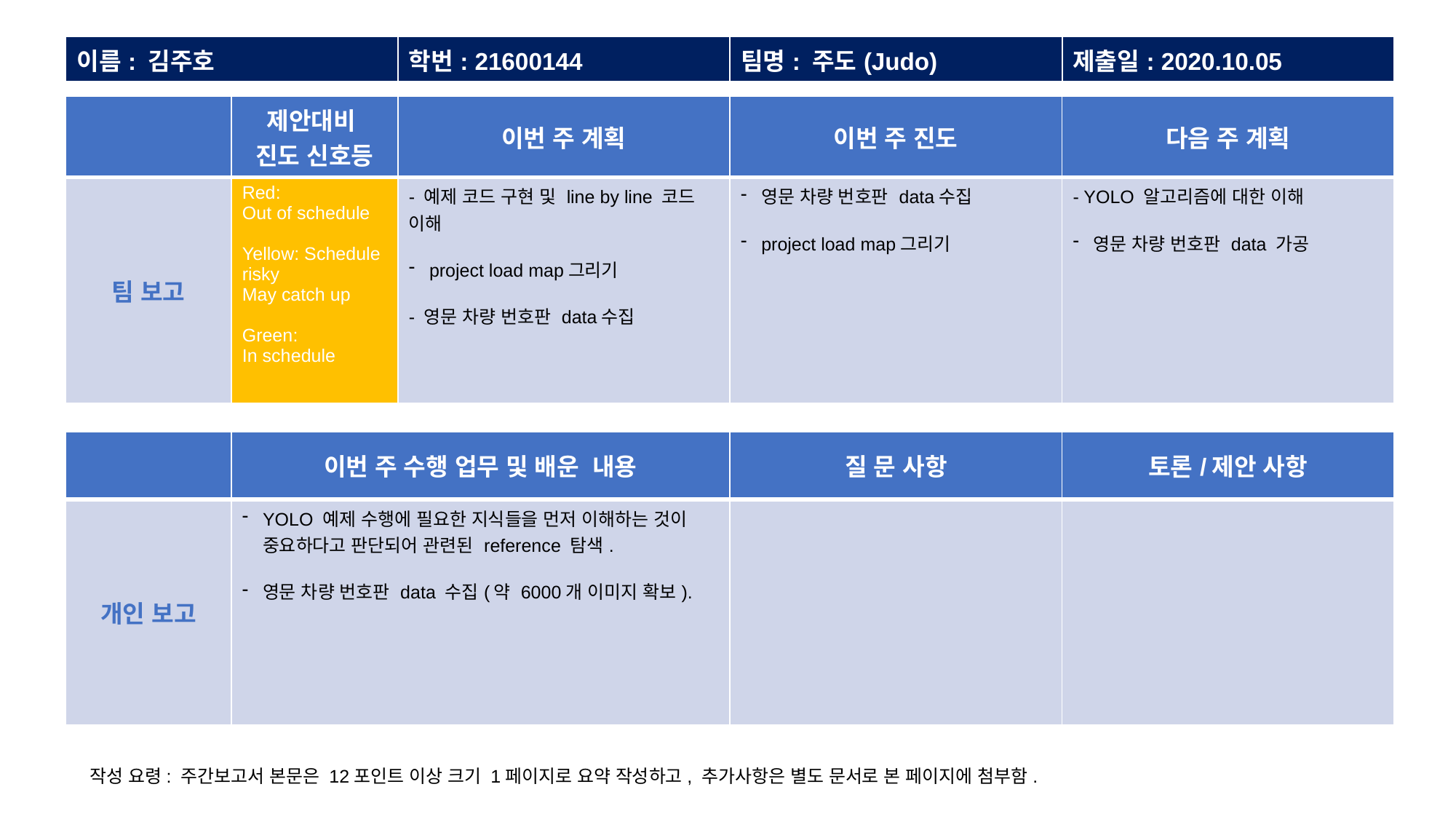

| 이름: 김주호 | 학번: 21600144 | 팀명: 주도(Judo) | 제출일: 2020.10.05 |
| --- | --- | --- | --- |
|  | 제안대비 진도 신호등 | 이번 주 계획 | 이번 주 진도 | 다음 주 계획 |
| --- | --- | --- | --- | --- |
| 팀 보고 | Red: Out of schedule Yellow: Schedule risky May catch up Green: In schedule | - 예제 코드 구현 및 line by line 코드 이해 project load map그리기 - 영문 차량 번호판 data수집 | 영문 차량 번호판 data수집 project load map그리기 | - YOLO 알고리즘에 대한 이해 영문 차량 번호판 data 가공 |
|  | 이번 주 수행 업무 및 배운 내용 | 질 문 사항 | 토론/제안 사항 |
| --- | --- | --- | --- |
| 개인 보고 | YOLO 예제 수행에 필요한 지식들을 먼저 이해하는 것이 중요하다고 판단되어 관련된 reference 탐색. 영문 차량 번호판 data 수집(약 6000개 이미지 확보). |  |  |
작성 요령: 주간보고서 본문은 12포인트 이상 크기 1페이지로 요약 작성하고, 추가사항은 별도 문서로 본 페이지에 첨부함.